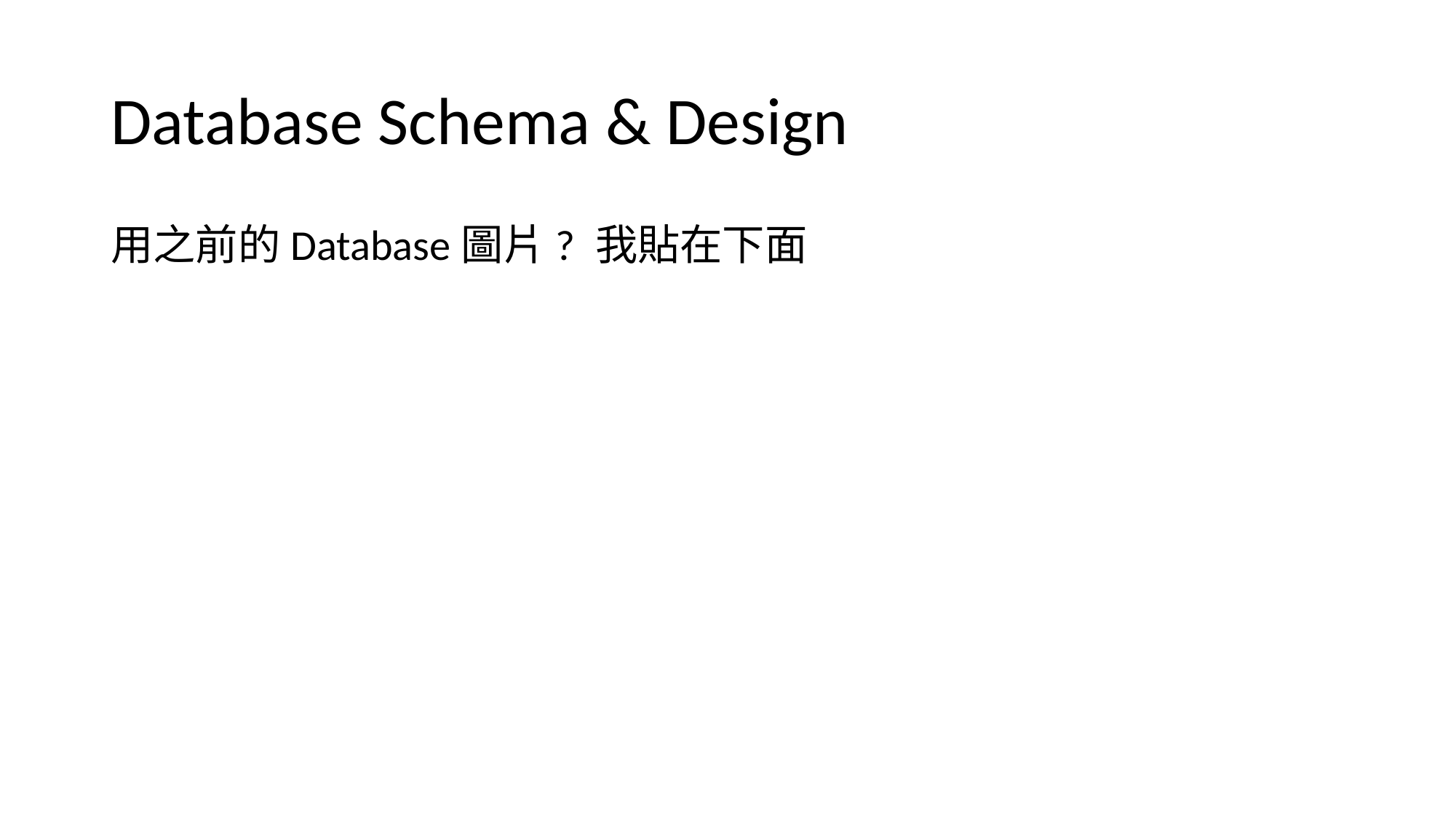

# Database Schema & Design
用之前的Database圖片? 我貼在下面